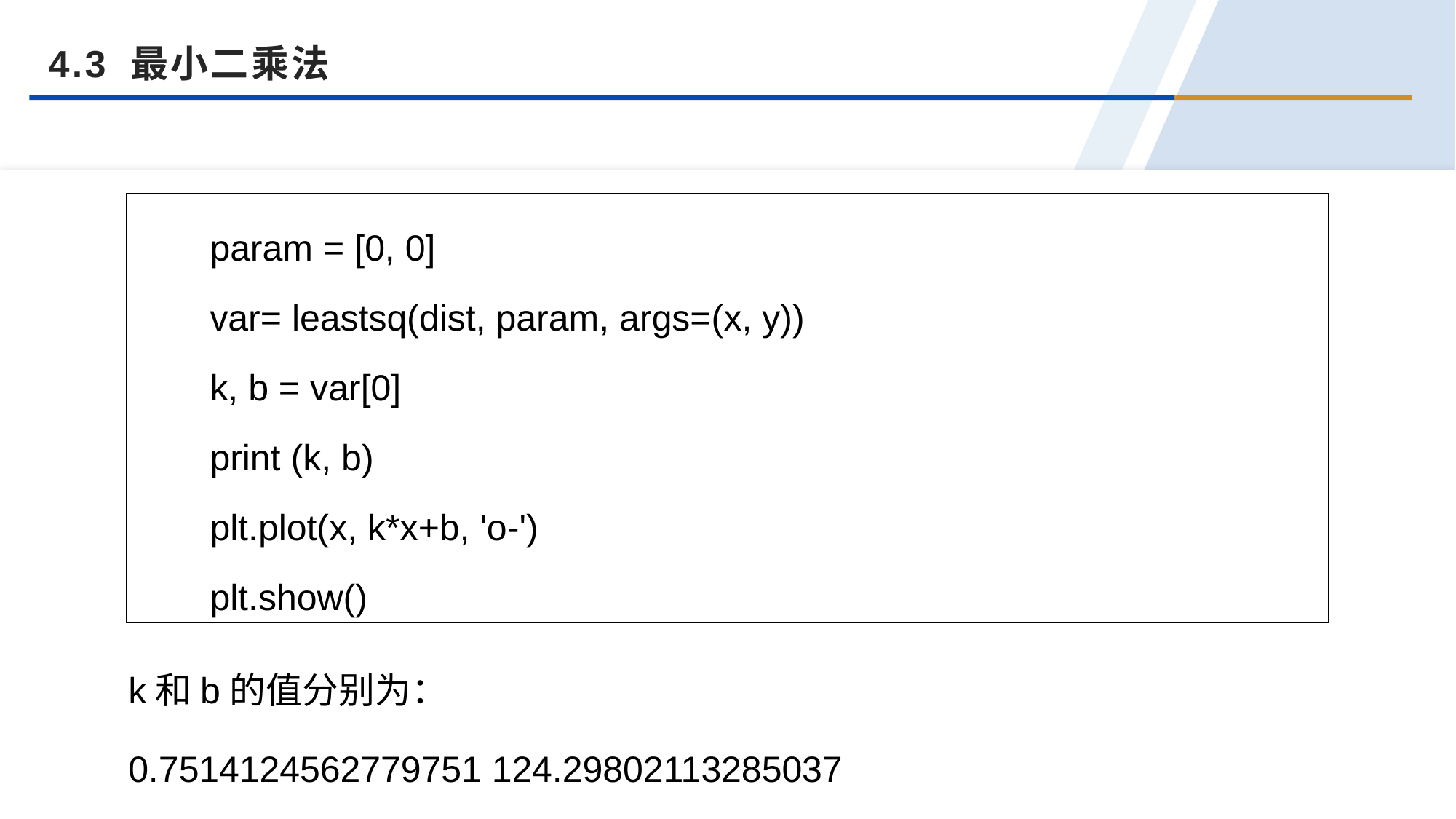

4.3 最小二乘法

param = [0, 0]
var= leastsq(dist, param, args=(x, y))
k, b = var[0]
print (k, b)
plt.plot(x, k*x+b, 'o-')
plt.show()
k和b的值分别为：
0.7514124562779751 124.29802113285037